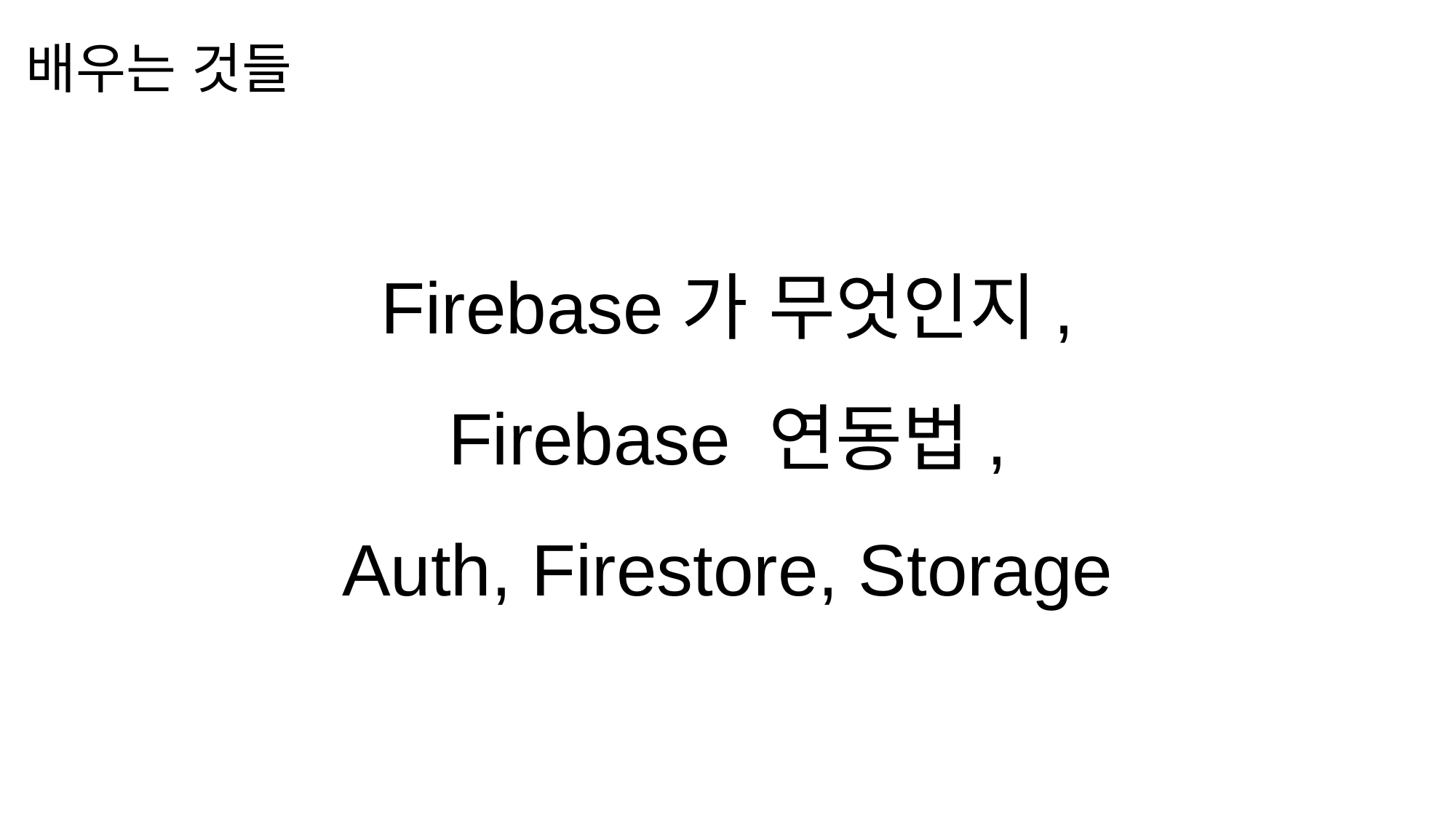

티머니 둥근바람 ExtraBold
배우는 것들
티머니 둥근바람 Regular
Firebase가 무엇인지,
Firebase 연동법,
Auth, Firestore, Storage

티머니 둥근바람 Regular